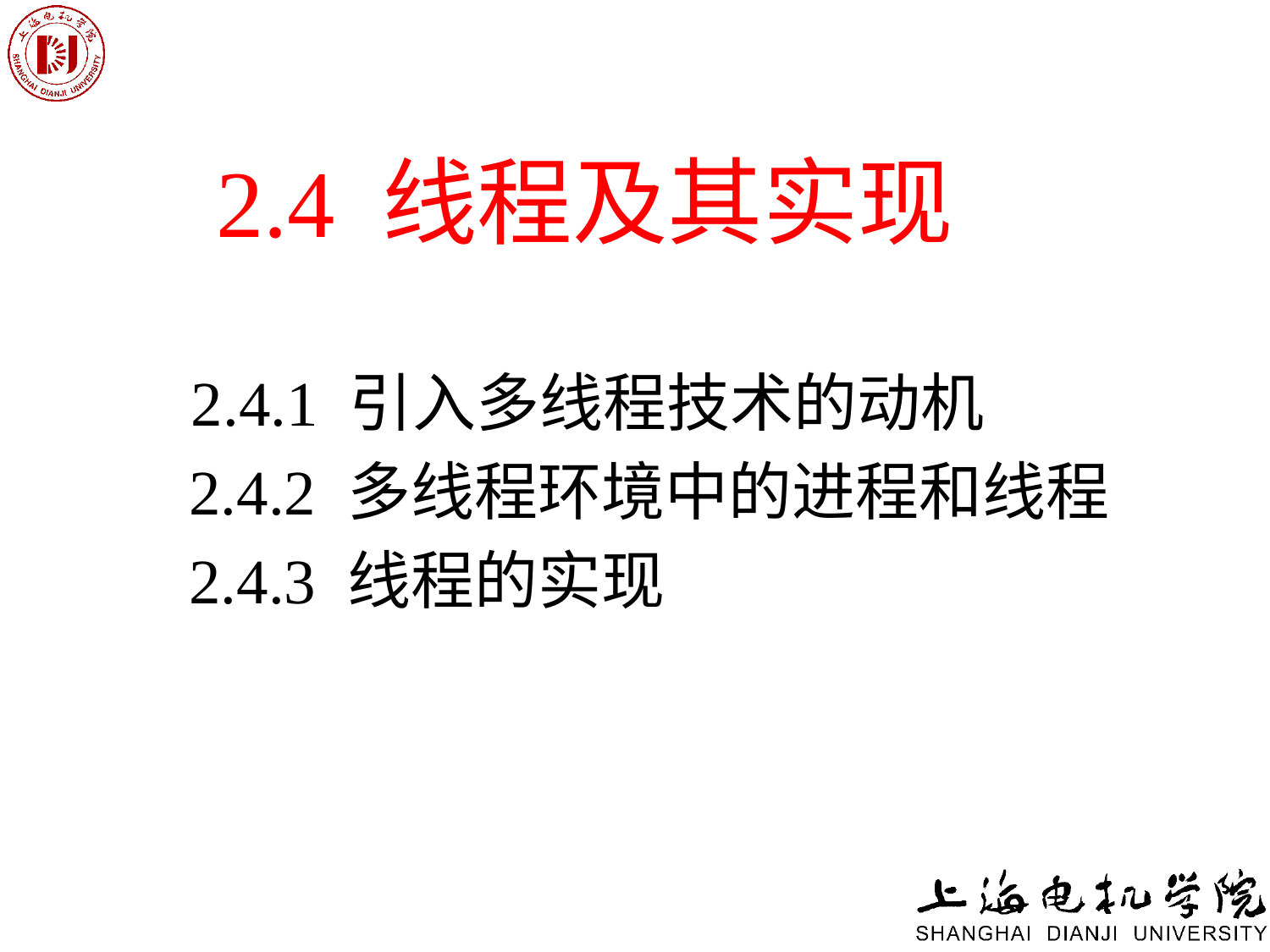

# 2.4 线程及其实现
 2.4.1 引入多线程技术的动机
  2.4.2 多线程环境中的进程和线程
  2.4.3 线程的实现